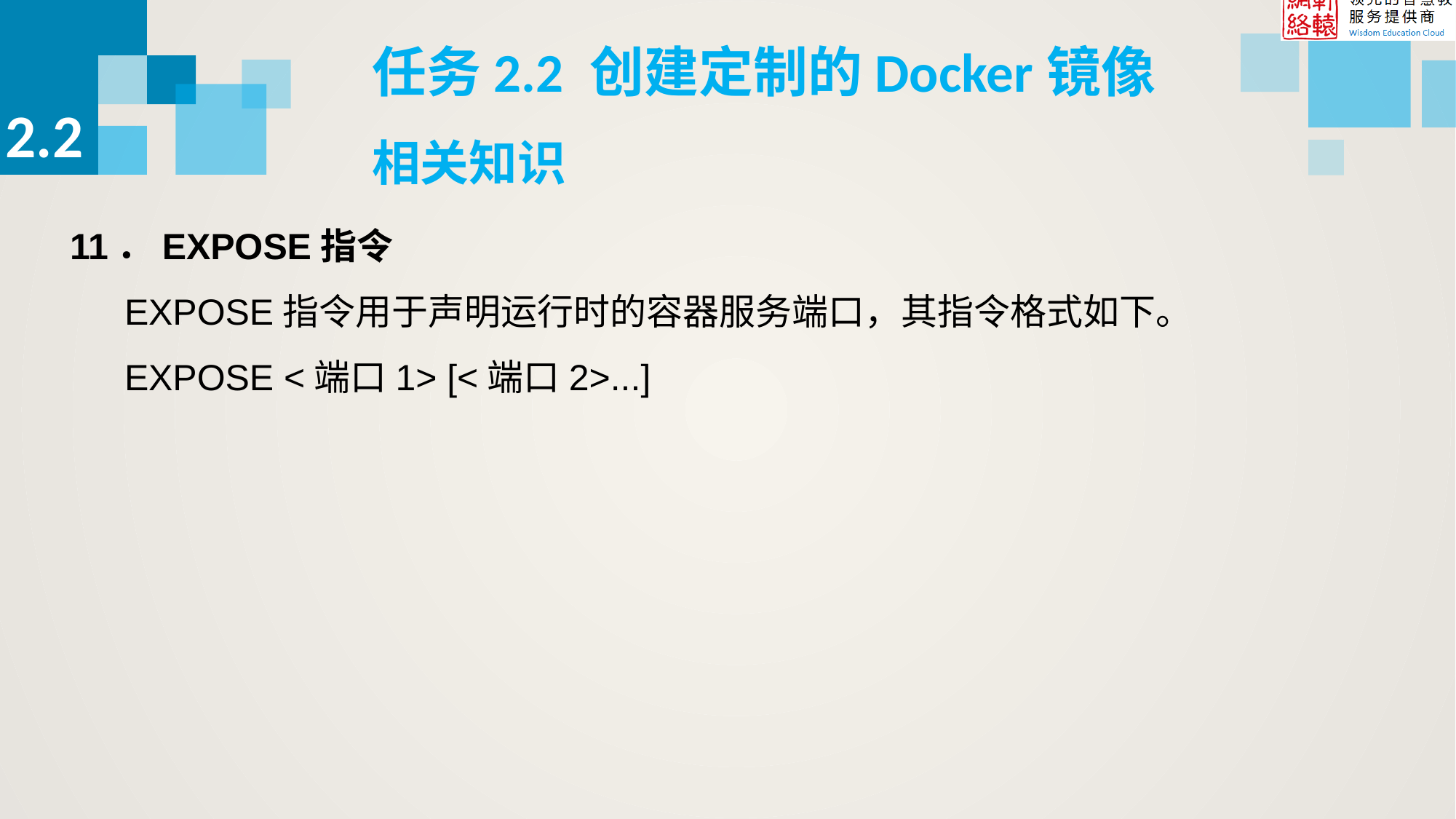

任务2.2 创建定制的Docker镜像
2.2
相关知识
11．EXPOSE指令
EXPOSE指令用于声明运行时的容器服务端口，其指令格式如下。
EXPOSE <端口1> [<端口2>...]